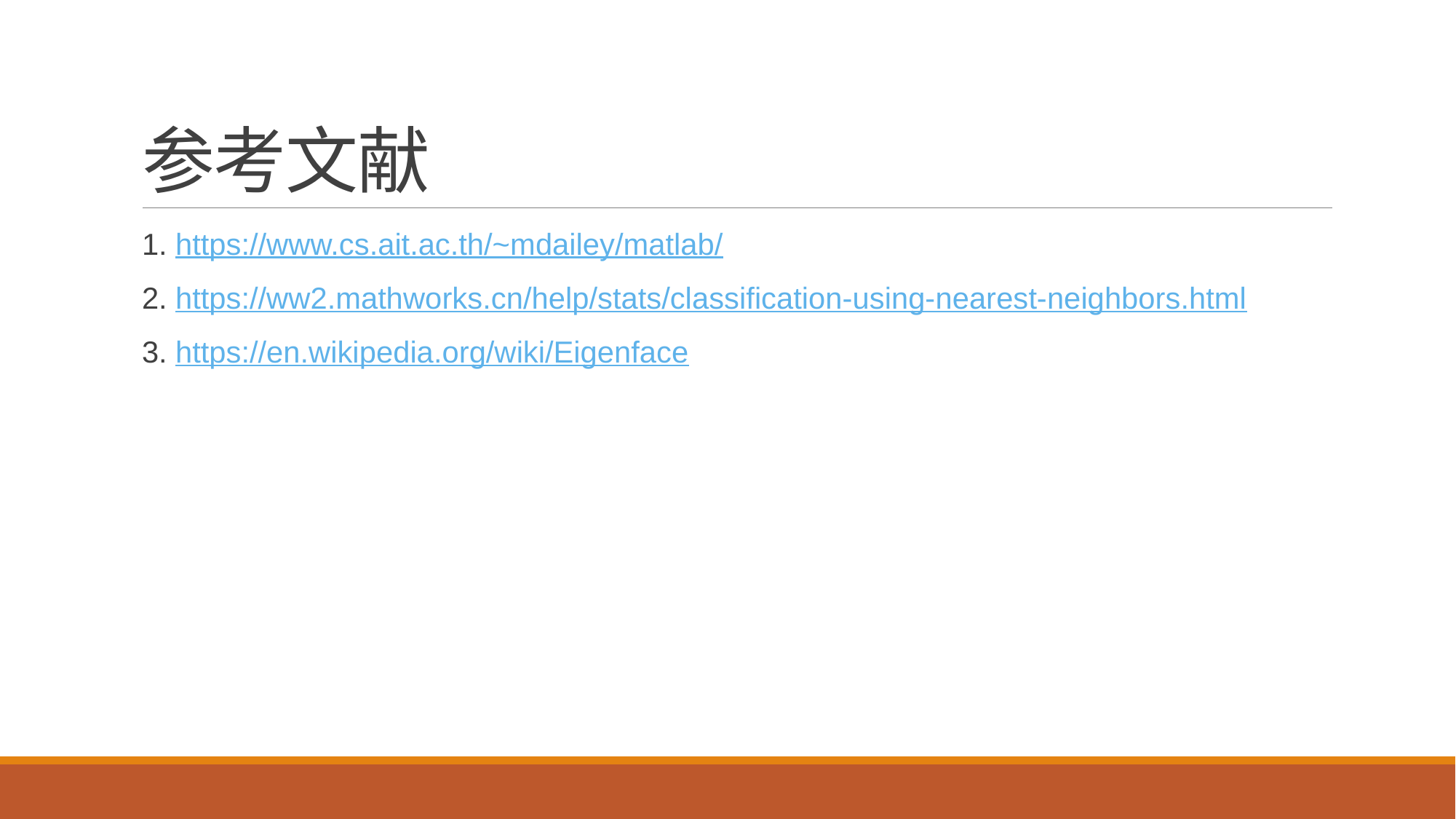

# 参考文献
1. https://www.cs.ait.ac.th/~mdailey/matlab/
2. https://ww2.mathworks.cn/help/stats/classification-using-nearest-neighbors.html
3. https://en.wikipedia.org/wiki/Eigenface